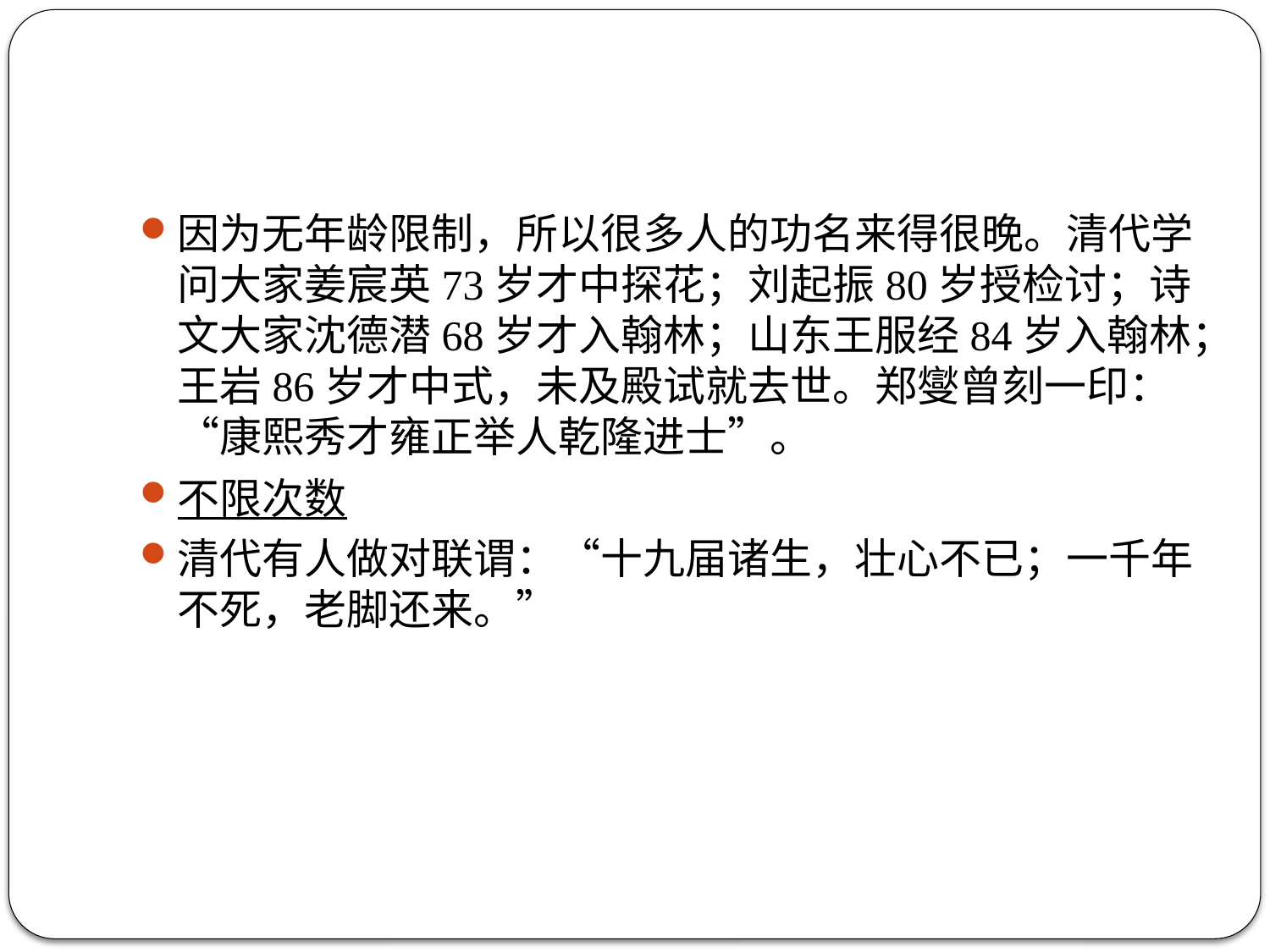

#
因为无年龄限制，所以很多人的功名来得很晚。清代学问大家姜宸英73岁才中探花；刘起振80岁授检讨；诗文大家沈德潜68岁才入翰林；山东王服经84岁入翰林；王岩86岁才中式，未及殿试就去世。郑燮曾刻一印：“康熙秀才雍正举人乾隆进士”。
不限次数
清代有人做对联谓：“十九届诸生，壮心不已；一千年不死，老脚还来。”